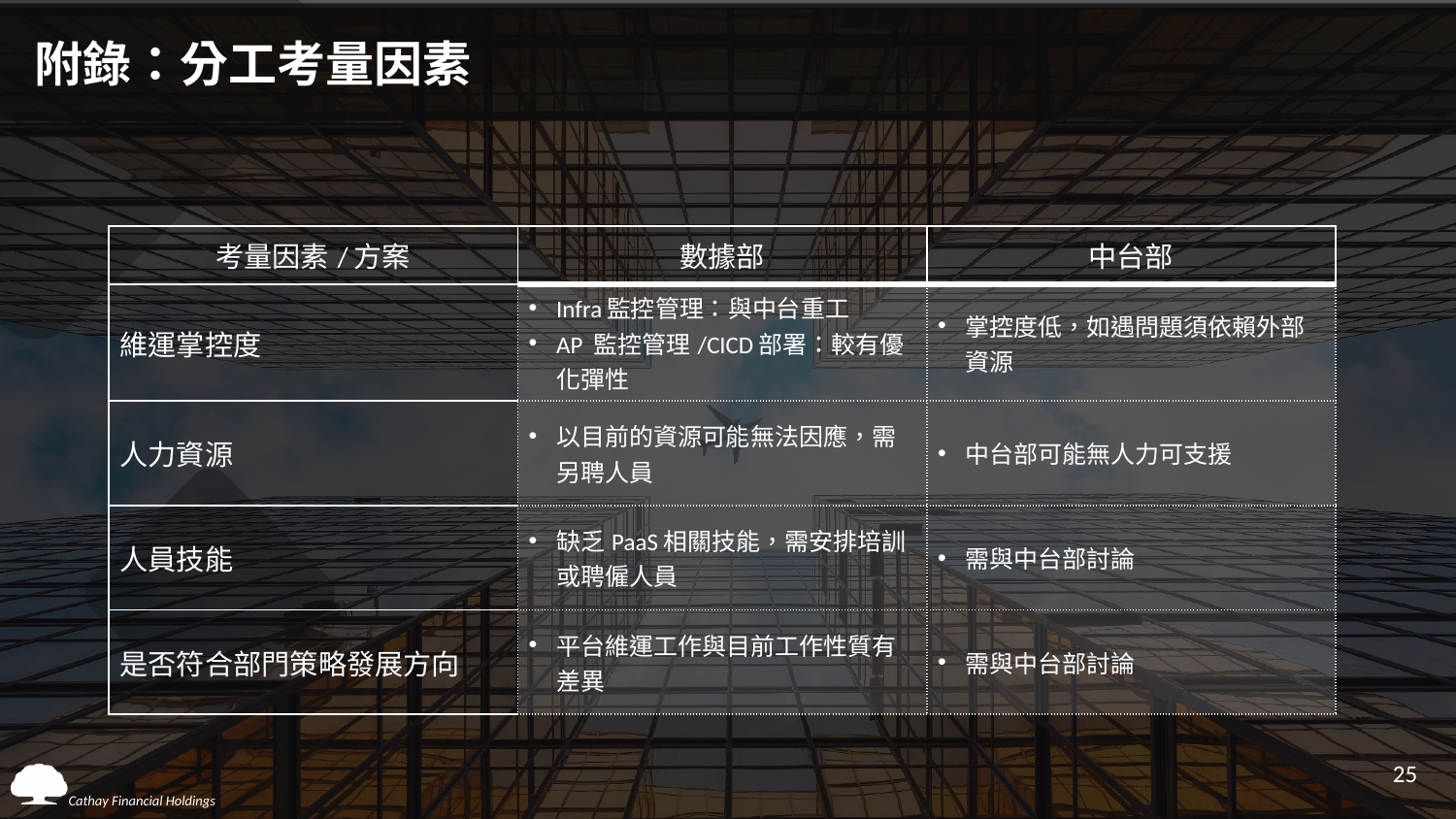

附錄：分工考量因素
| 考量因素/方案 | 數據部 | 中台部 |
| --- | --- | --- |
| 維運掌控度 | Infra監控管理：與中台重工 AP 監控管理/CICD部署：較有優化彈性 | 掌控度低，如遇問題須依賴外部資源 |
| 人力資源 | 以目前的資源可能無法因應，需另聘人員 | 中台部可能無人力可支援 |
| 人員技能 | 缺乏PaaS相關技能，需安排培訓或聘僱人員 | 需與中台部討論 |
| 是否符合部門策略發展方向 | 平台維運工作與目前工作性質有差異 | 需與中台部討論 |
25